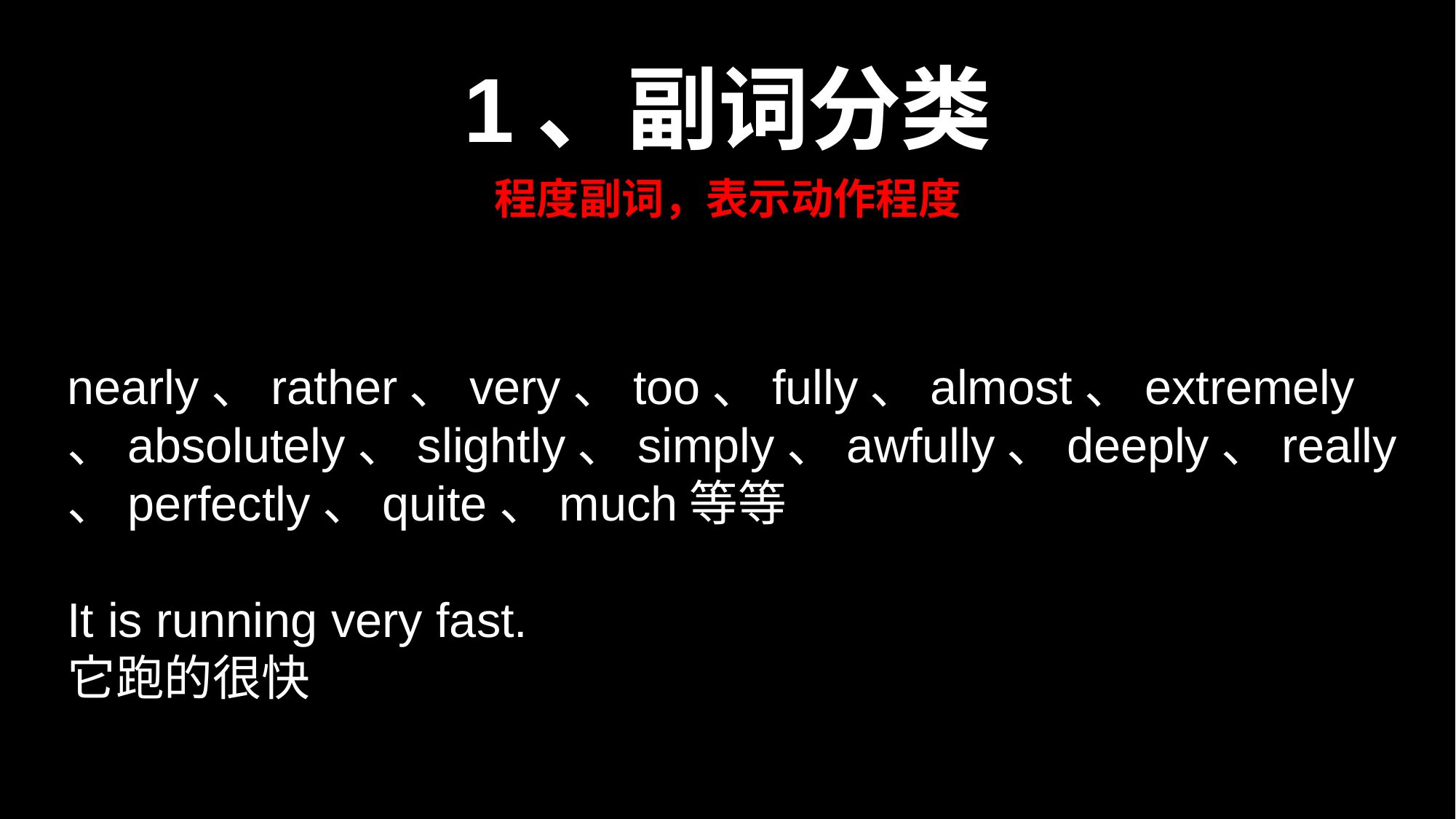

1、副词分类
程度副词，表示动作程度
nearly、rather、very、too、fully、almost、extremely、absolutely、slightly、simply、awfully、deeply、really、perfectly、quite、much等等

It is running very fast.
它跑的很快